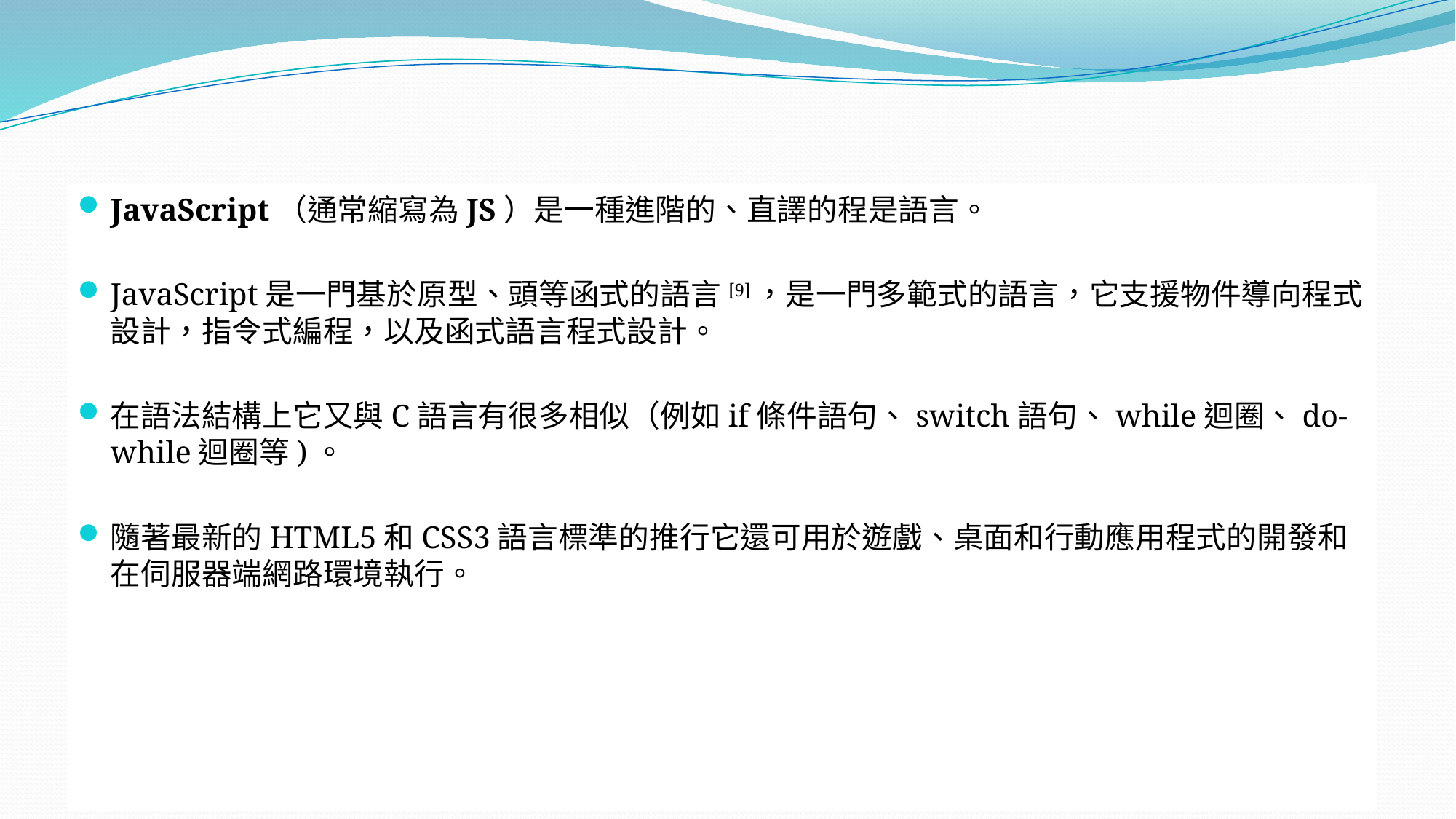

JavaScript（通常縮寫為JS）是一種進階的、直譯的程是語言。

JavaScript是一門基於原型、頭等函式的語言[9]，是一門多範式的語言，它支援物件導向程式設計，指令式編程，以及函式語言程式設計。

在語法結構上它又與C語言有很多相似（例如if條件語句、switch語句、while迴圈、do-while迴圈等)。

隨著最新的HTML5和CSS3語言標準的推行它還可用於遊戲、桌面和行動應用程式的開發和在伺服器端網路環境執行。